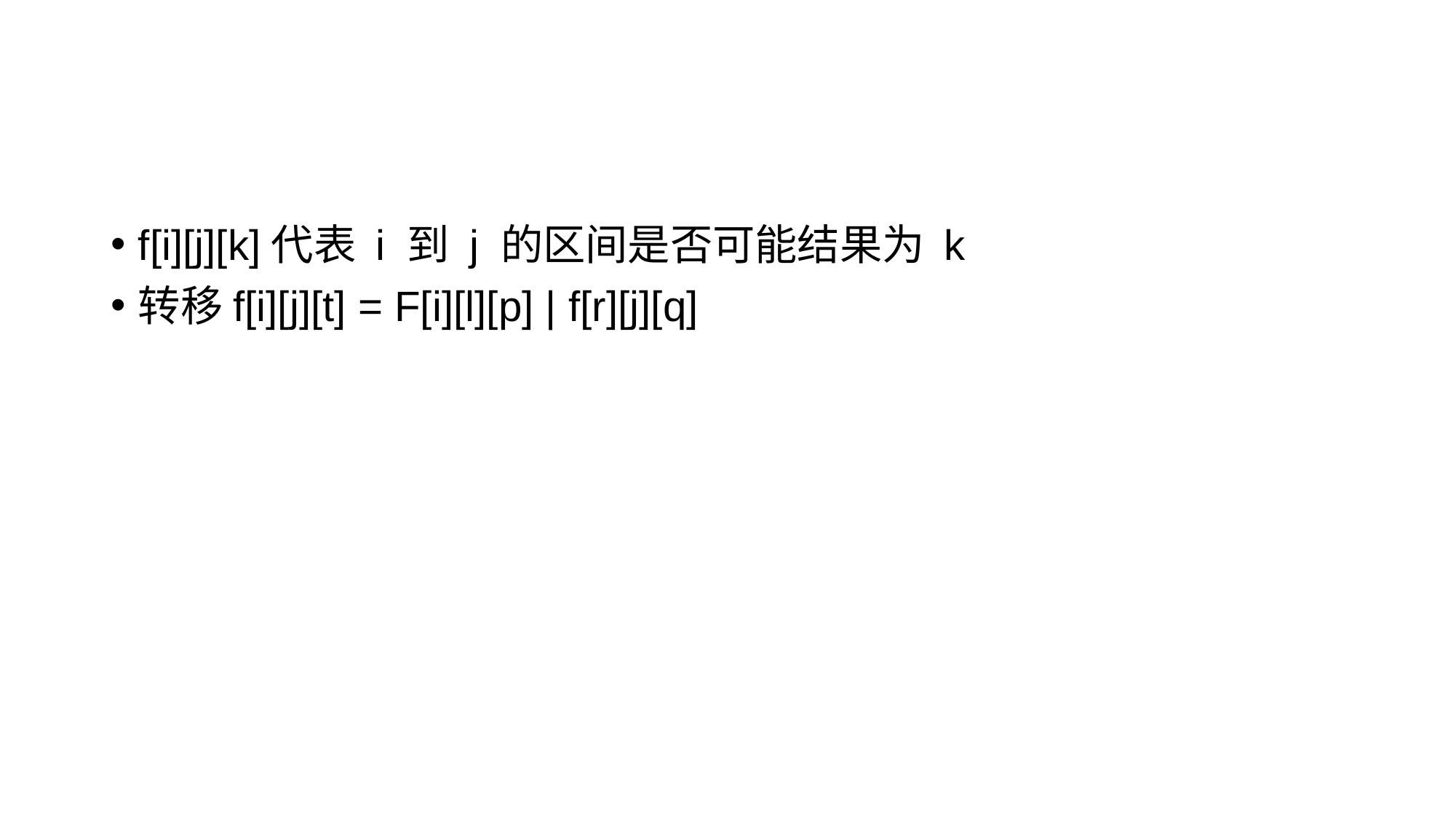

#
f[i][j][k]代表 i 到 j 的区间是否可能结果为 k
转移f[i][j][t] = F[i][l][p] | f[r][j][q]